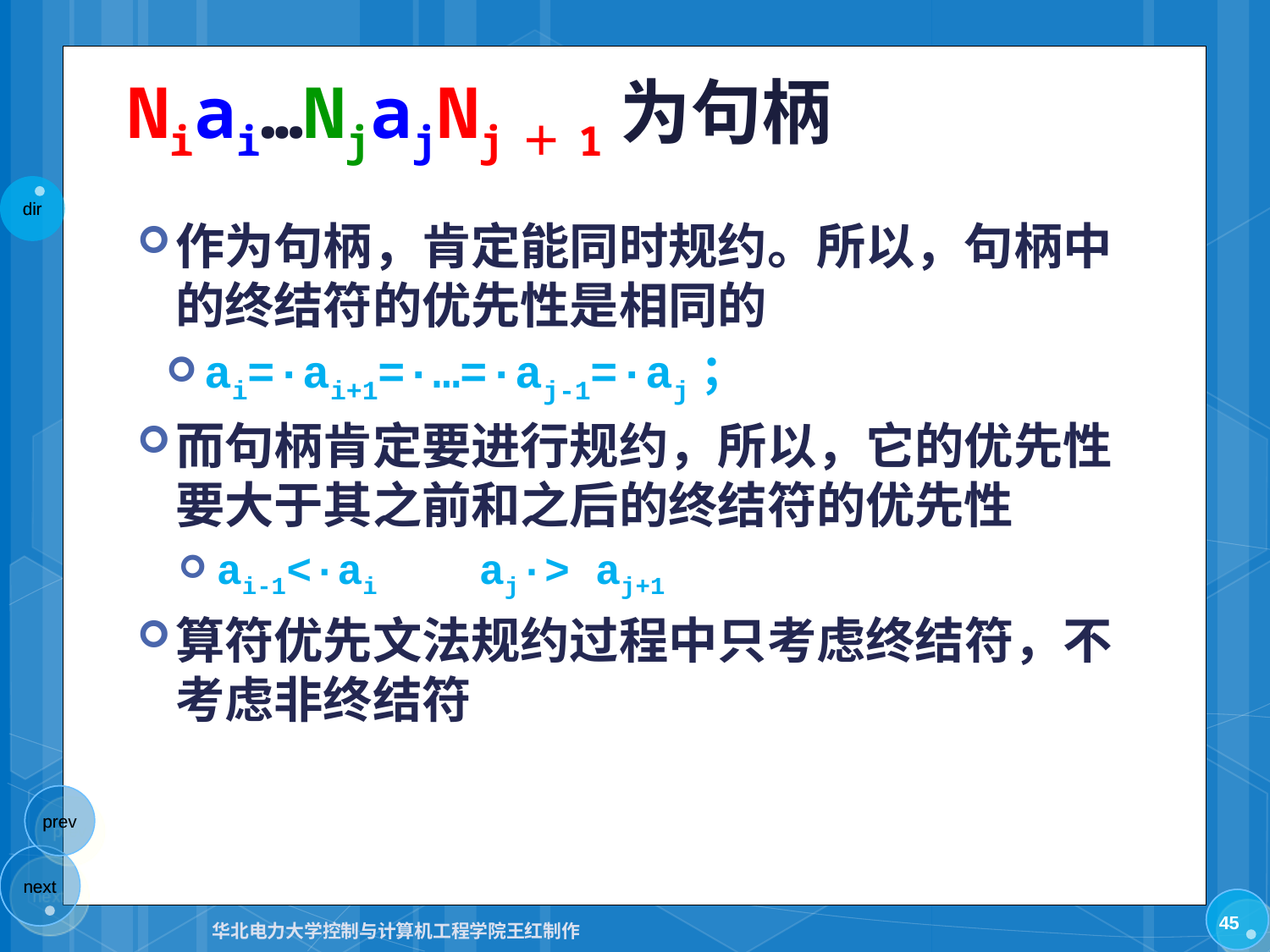

# Niai…NjajNj＋1为句柄
作为句柄，肯定能同时规约。所以，句柄中的终结符的优先性是相同的
ai=·ai+1=·…=·aj-1=·aj；
而句柄肯定要进行规约，所以，它的优先性要大于其之前和之后的终结符的优先性
ai-1<·ai    aj·> aj+1
算符优先文法规约过程中只考虑终结符，不考虑非终结符

45
华北电力大学控制与计算机工程学院王红制作